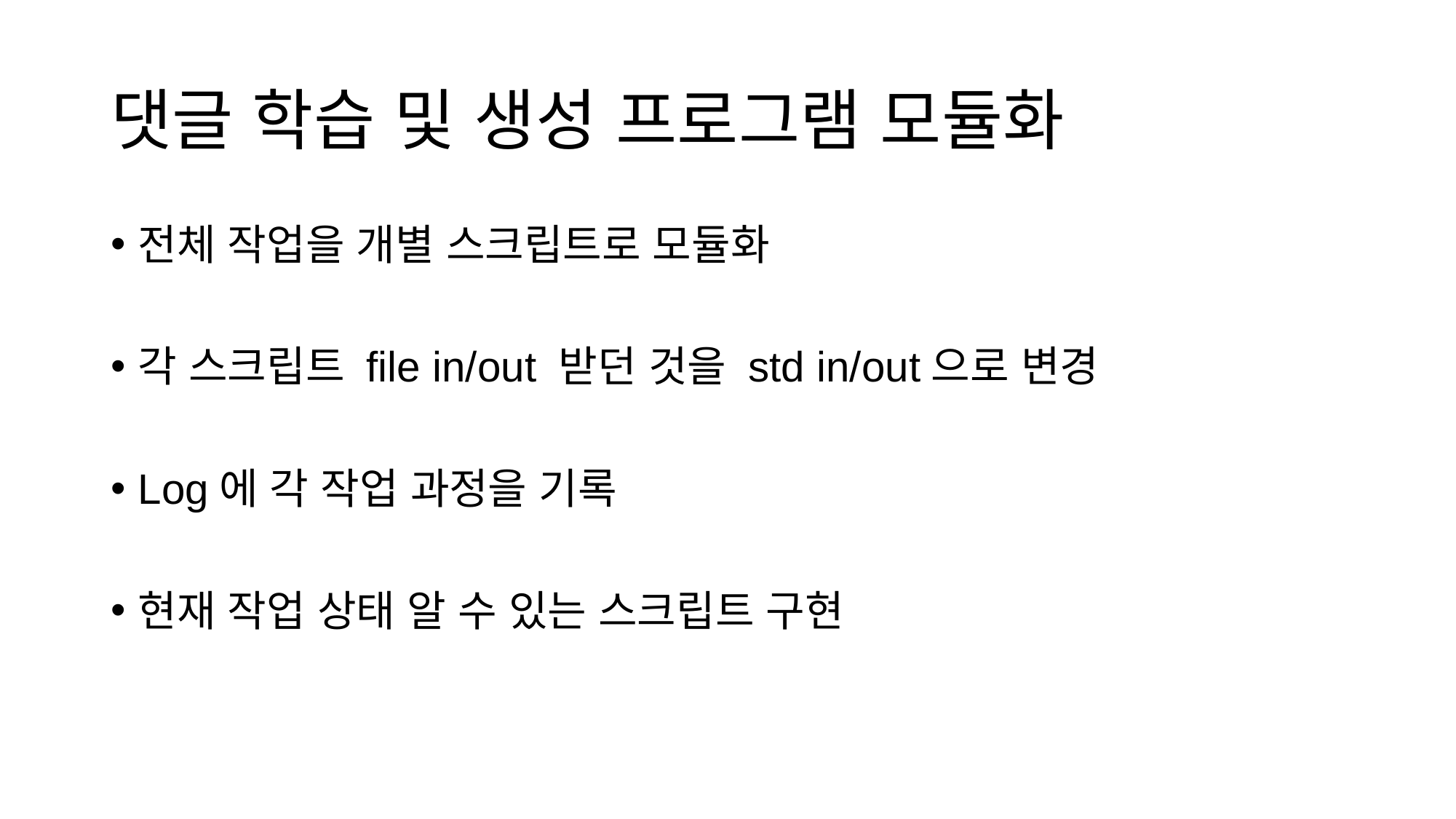

댓글 학습 및 생성 프로그램 모듈화
전체 작업을 개별 스크립트로 모듈화

각 스크립트 file in/out 받던 것을 std in/out으로 변경

Log에 각 작업 과정을 기록

현재 작업 상태 알 수 있는 스크립트 구현